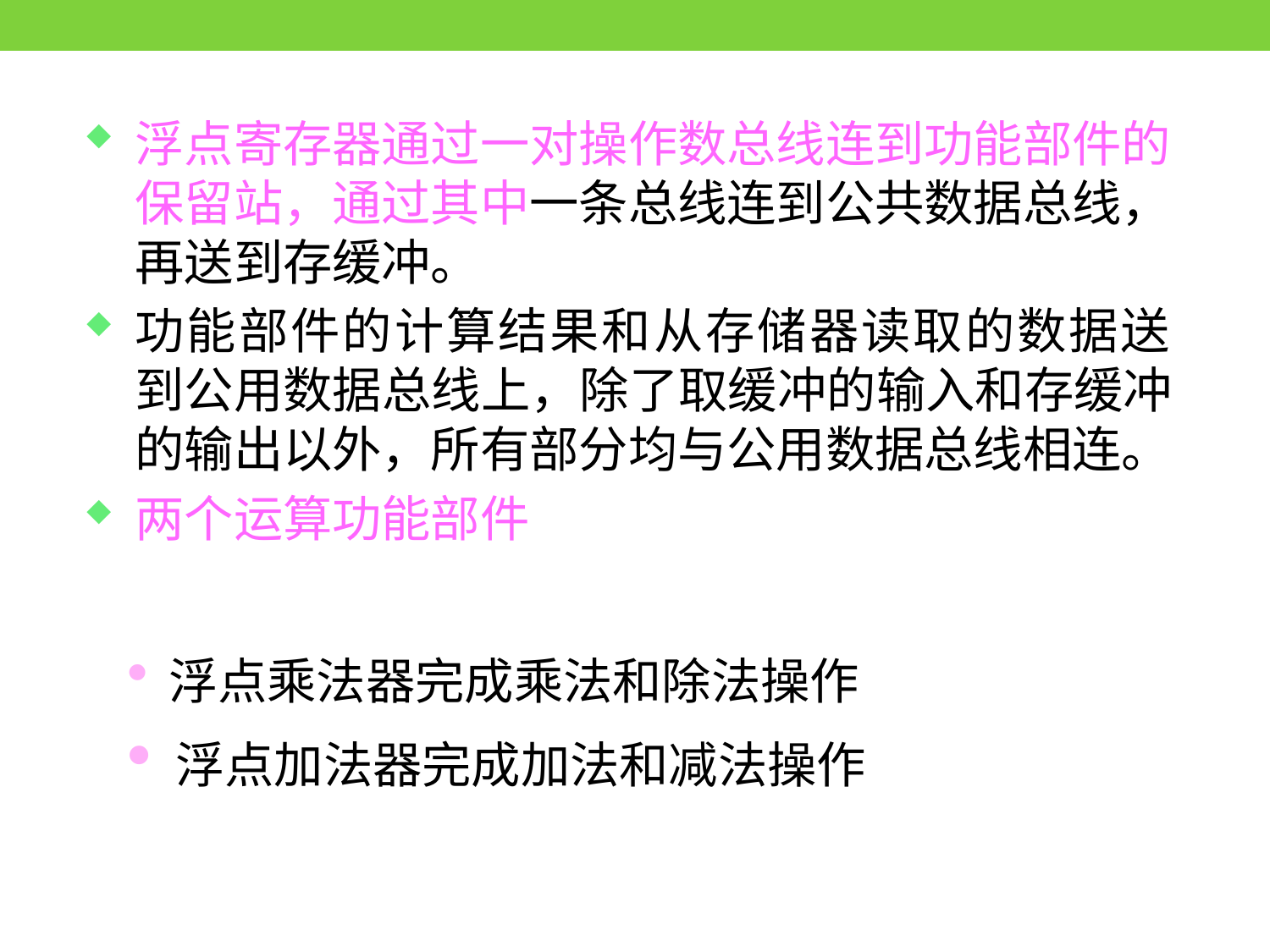

59
浮点寄存器通过一对操作数总线连到功能部件的保留站，通过其中一条总线连到公共数据总线，再送到存缓冲。
功能部件的计算结果和从存储器读取的数据送
到公用数据总线上，除了取缓冲的输入和存缓冲的输出以外，所有部分均与公用数据总线相连。
两个运算功能部件

 浮点乘法器完成乘法和除法操作
 浮点加法器完成加法和减法操作